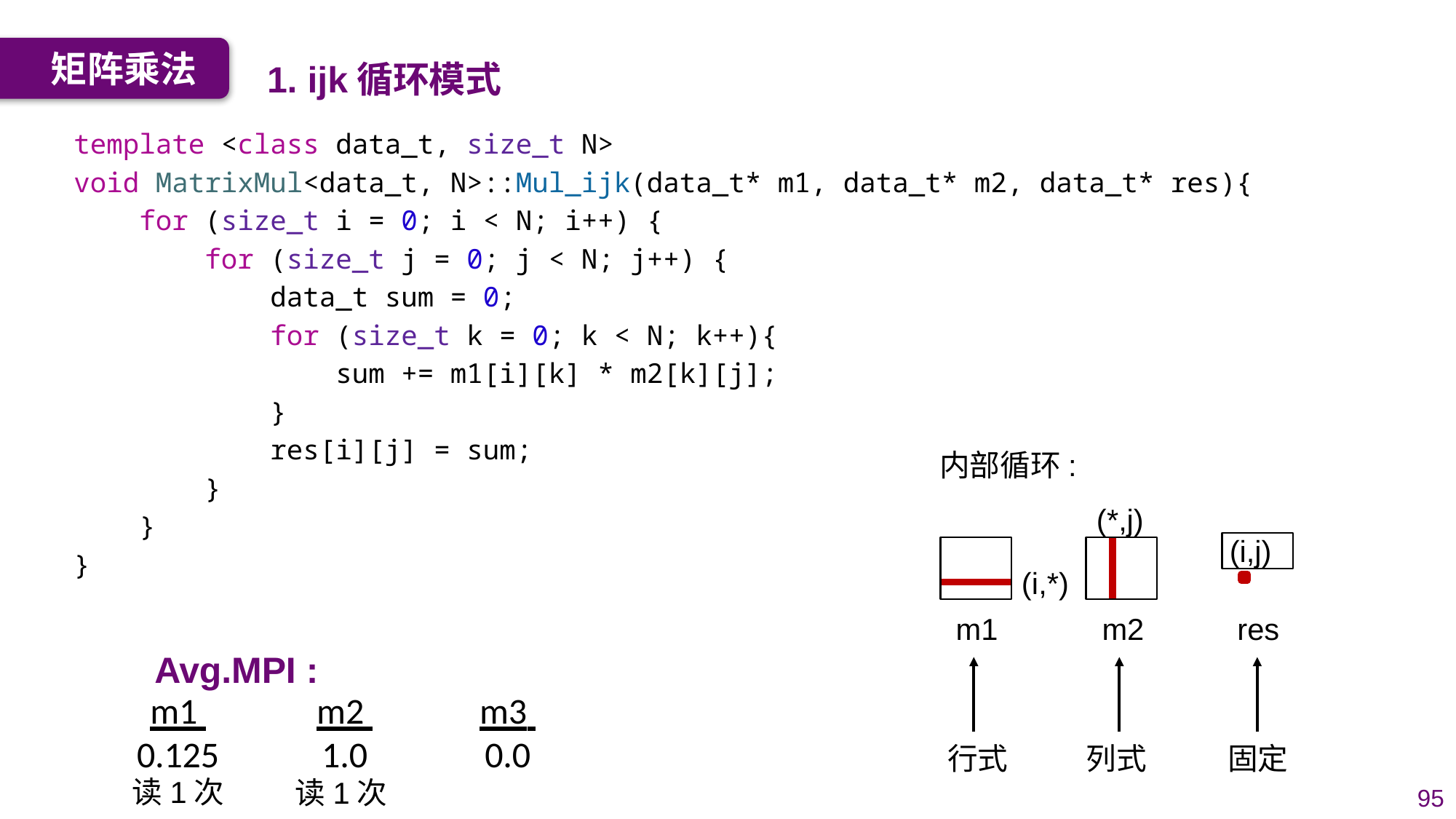

1. ijk循环模式

矩阵乘法
template <class data_t, size_t N>
void MatrixMul<data_t, N>::Mul_ijk(data_t* m1, data_t* m2, data_t* res){
    for (size_t i = 0; i < N; i++) {
        for (size_t j = 0; j < N; j++) {
            data_t sum = 0;
            for (size_t k = 0; k < N; k++){
                sum += m1[i][k] * m2[k][j];
            }
            res[i][j] = sum;
        }
    }
}
内部循环:
(*,j)
(i,j)

(i,*)

m1
m2
res

行式
列式
Avg.MPI :
m1  0.125
m2  1.0
m3  0.0
读1次
读1次
固定
95